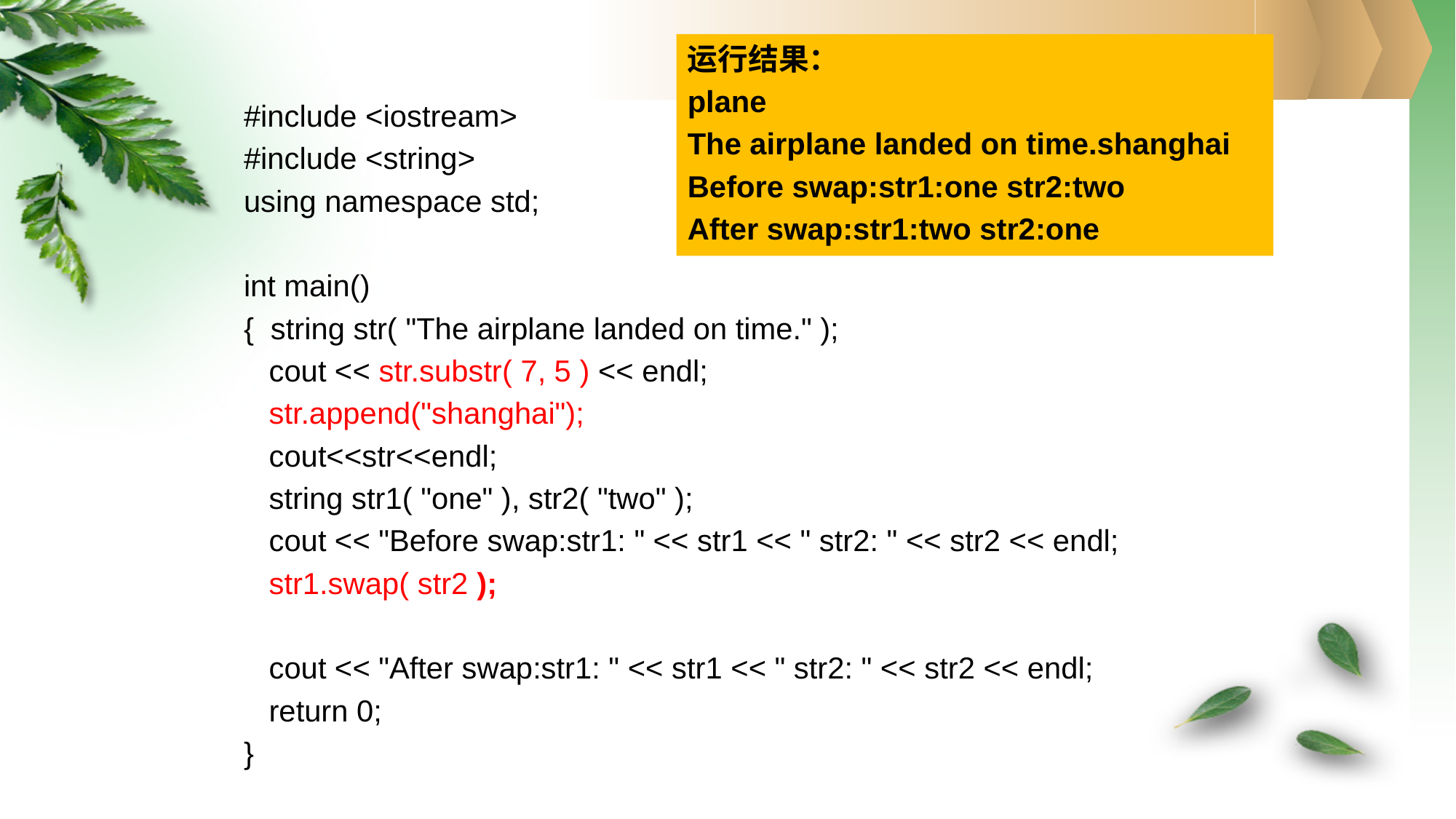

运行结果：
plane
The airplane landed on time.shanghai
Before swap:str1:one str2:two
After swap:str1:two str2:one

#include <iostream>
#include <string>
using namespace std;

int main()
{  string str( "The airplane landed on time." );
   cout << str.substr( 7, 5 ) << endl;
   str.append("shanghai");
   cout<<str<<endl;
   string str1( "one" ), str2( "two" );
   cout << "Before swap:str1: " << str1 << " str2: " << str2 << endl;
   str1.swap( str2 );
   cout << "After swap:str1: " << str1 << " str2: " << str2 << endl;
   return 0;
}